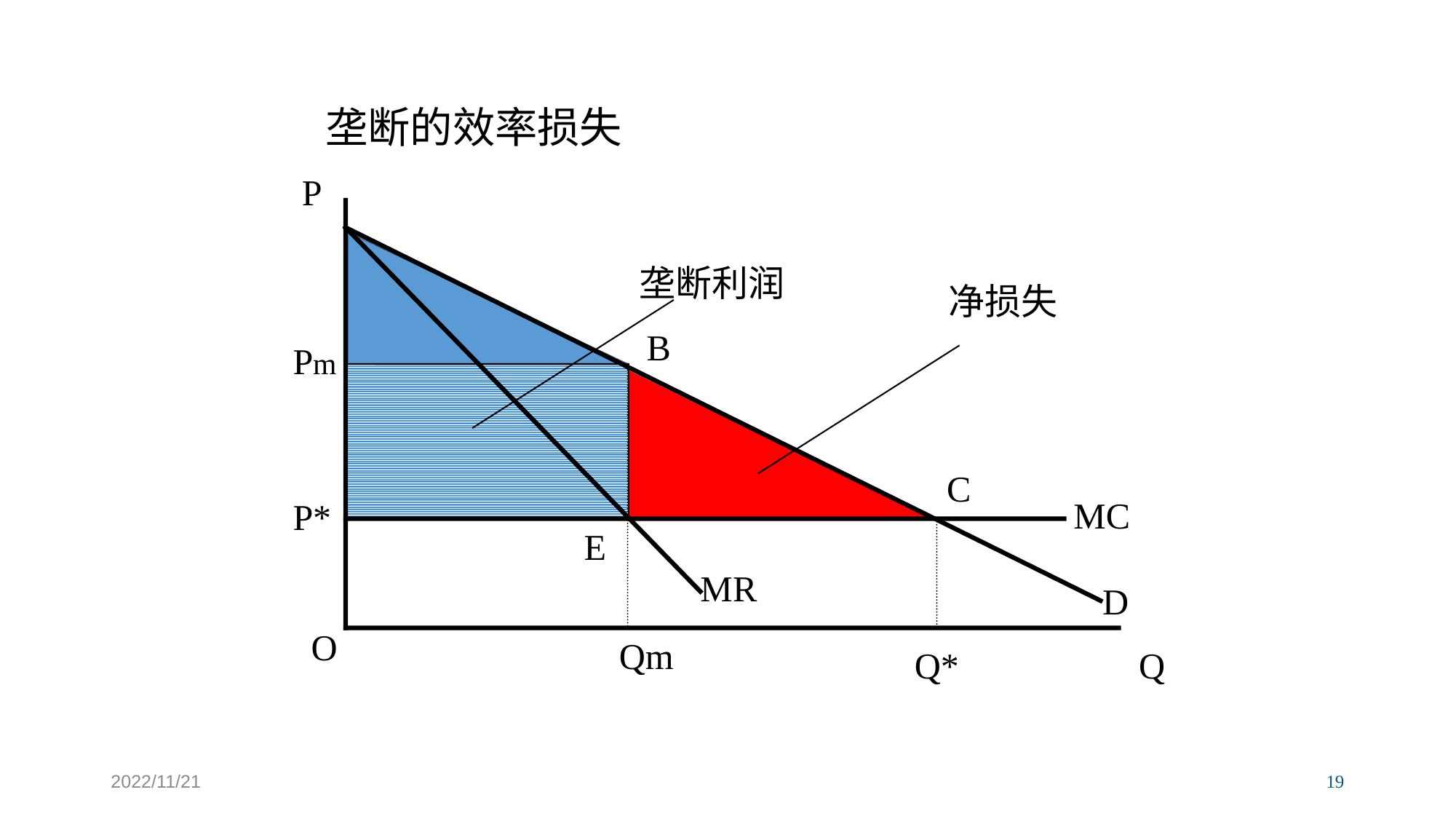

# 垄断的效率损失
P

垄断利润
净损失

B
Pm

C
MC
P*

E
MR
D
O

Qm
Q
Q*
2022/11/21
19